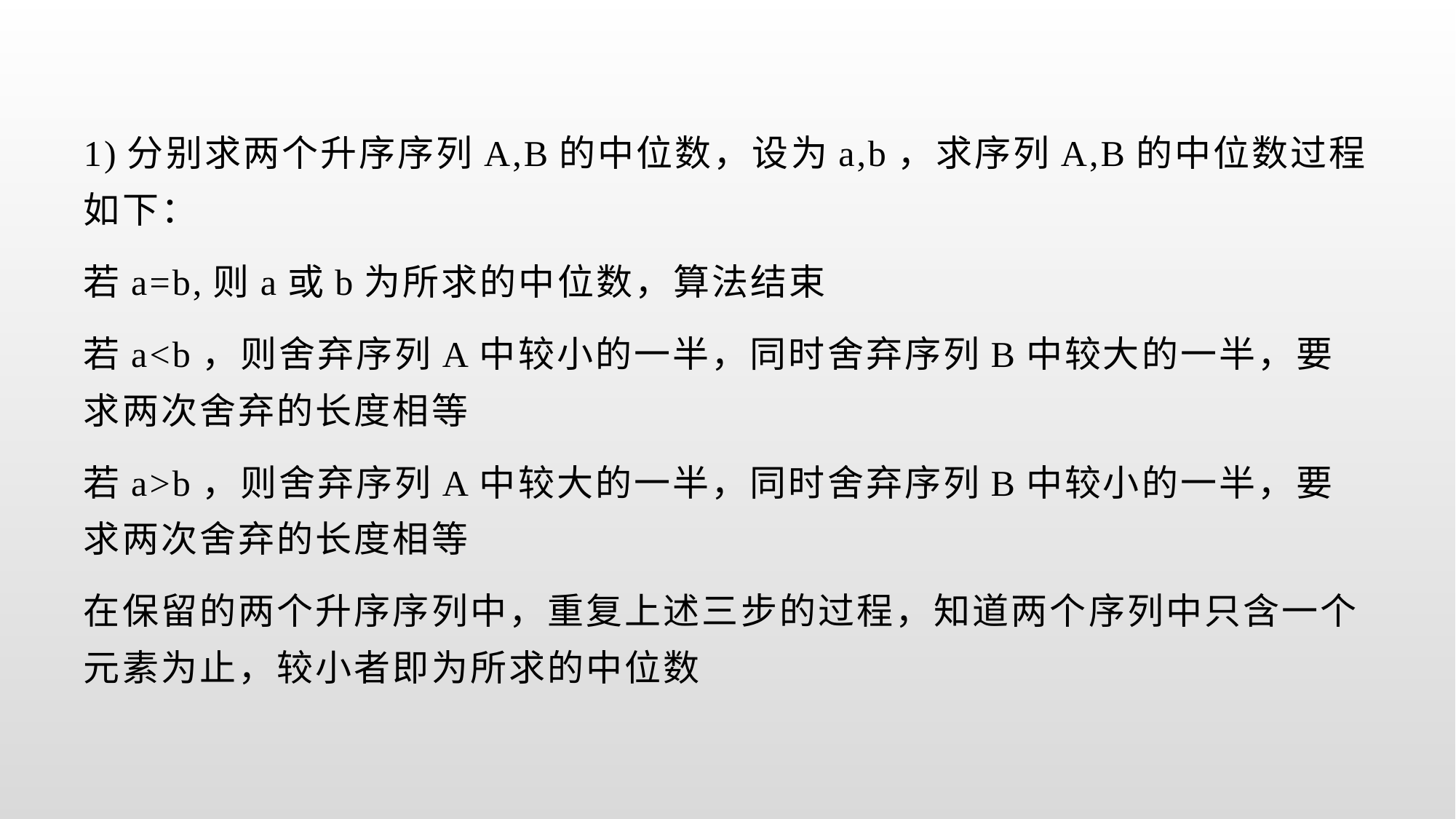

1)分别求两个升序序列A,B的中位数，设为a,b，求序列A,B的中位数过程如下：
若a=b,则a或b为所求的中位数，算法结束
若a<b，则舍弃序列A中较小的一半，同时舍弃序列B中较大的一半，要求两次舍弃的长度相等
若a>b，则舍弃序列A中较大的一半，同时舍弃序列B中较小的一半，要求两次舍弃的长度相等
在保留的两个升序序列中，重复上述三步的过程，知道两个序列中只含一个元素为止，较小者即为所求的中位数